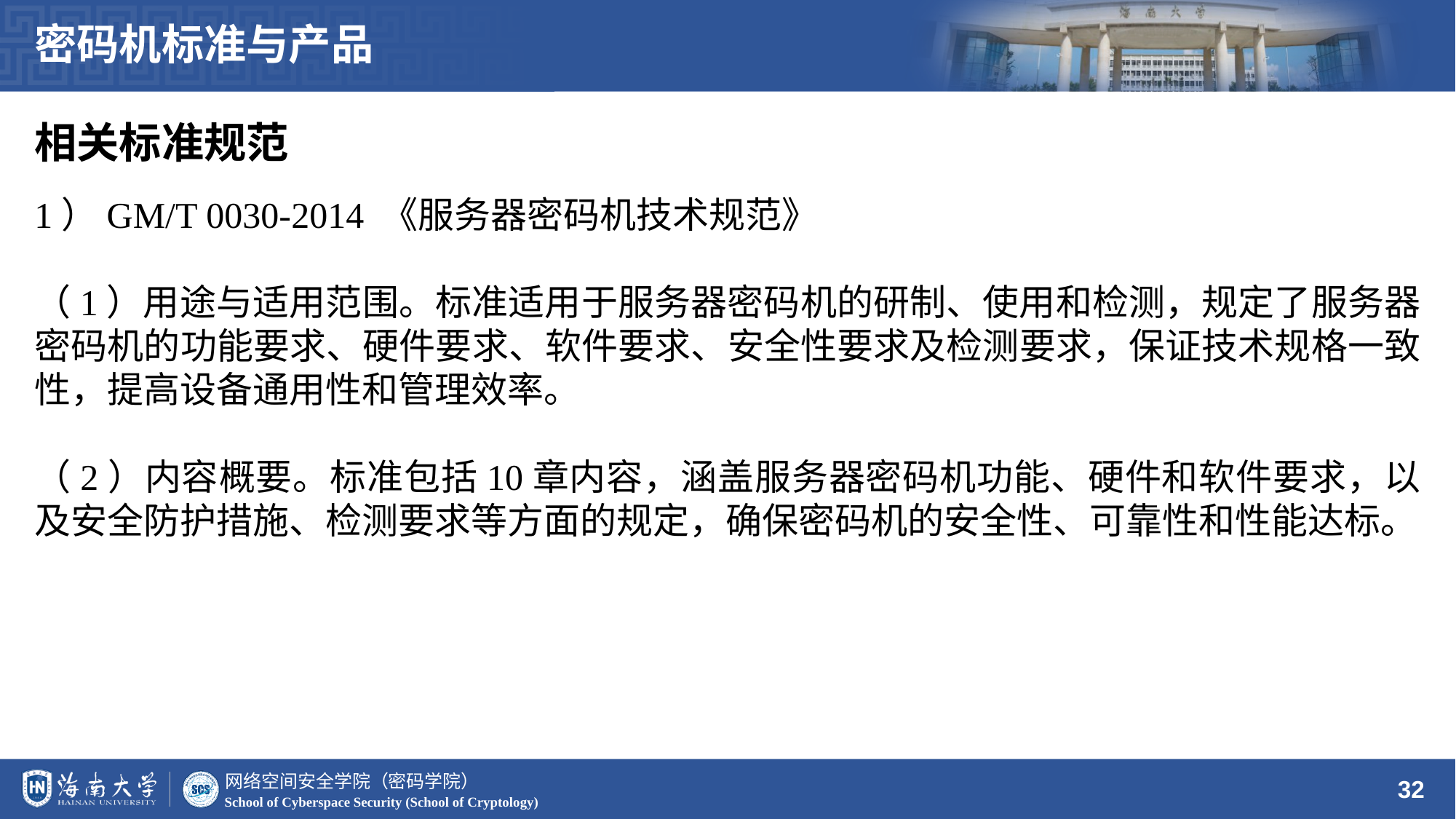

密码机标准与产品
相关标准规范
1）GM/T 0030-2014 《服务器密码机技术规范》

（1）用途与适用范围。标准适用于服务器密码机的研制、使用和检测，规定了服务器密码机的功能要求、硬件要求、软件要求、安全性要求及检测要求，保证技术规格一致性，提高设备通用性和管理效率。

（2）内容概要。标准包括10章内容，涵盖服务器密码机功能、硬件和软件要求，以及安全防护措施、检测要求等方面的规定，确保密码机的安全性、可靠性和性能达标。

32